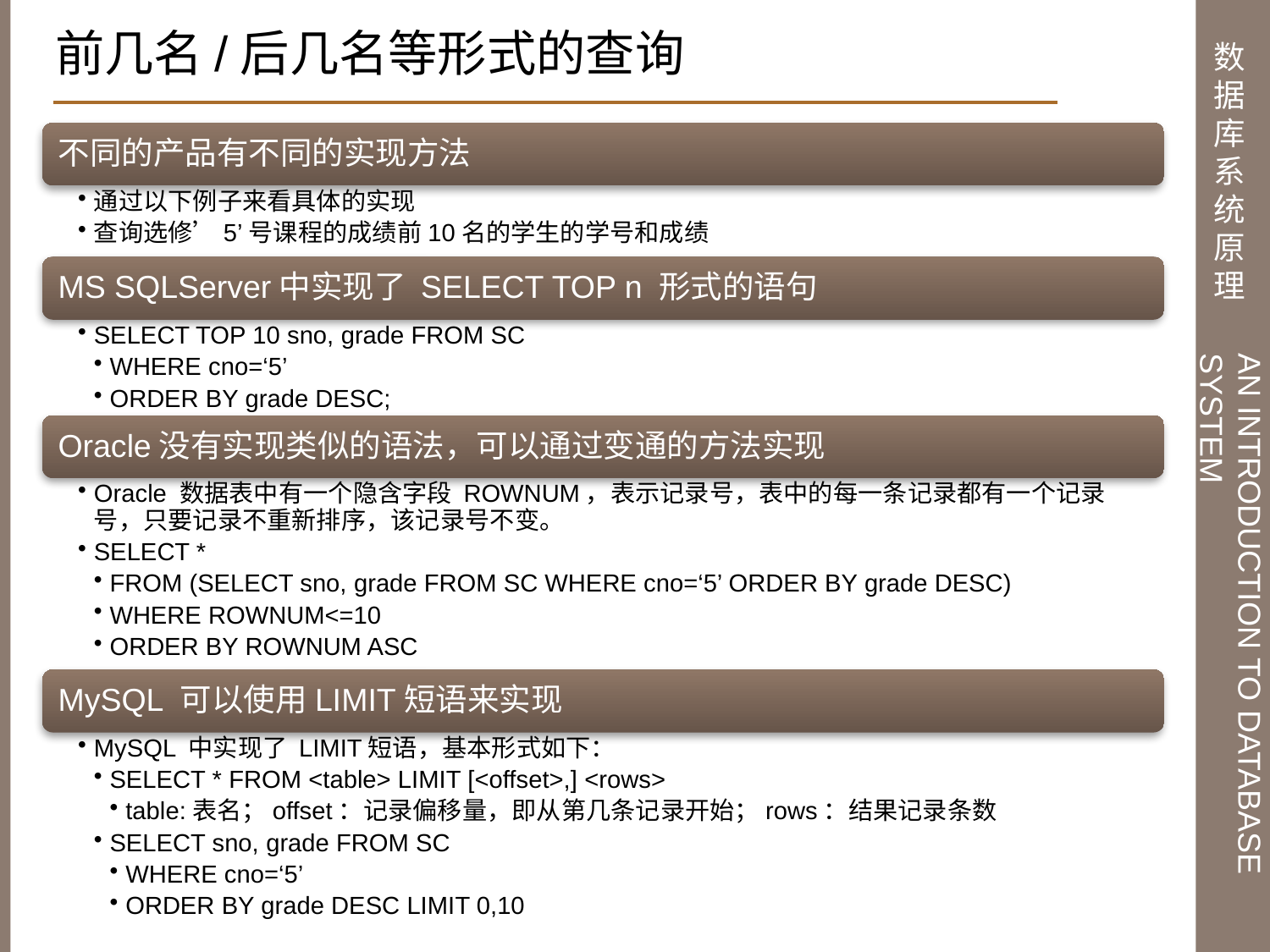

前几名/后几名等形式的查询
不同的产品有不同的实现方法
通过以下例子来看具体的实现
查询选修’5’号课程的成绩前10名的学生的学号和成绩
MS SQLServer中实现了 SELECT TOP n 形式的语句
SELECT TOP 10 sno, grade FROM SC
WHERE cno=‘5’
ORDER BY grade DESC;
Oracle没有实现类似的语法，可以通过变通的方法实现
Oracle 数据表中有一个隐含字段 ROWNUM，表示记录号，表中的每一条记录都有一个记录号，只要记录不重新排序，该记录号不变。
SELECT *
FROM (SELECT sno, grade FROM SC WHERE cno=‘5’ ORDER BY grade DESC)
WHERE ROWNUM<=10
ORDER BY ROWNUM ASC
MySQL 可以使用LIMIT短语来实现
MySQL 中实现了 LIMIT短语，基本形式如下：
SELECT * FROM <table> LIMIT [<offset>,] <rows>
table:表名；offset：记录偏移量，即从第几条记录开始；rows：结果记录条数
SELECT sno, grade FROM SC
WHERE cno=‘5’
ORDER BY grade DESC LIMIT 0,10